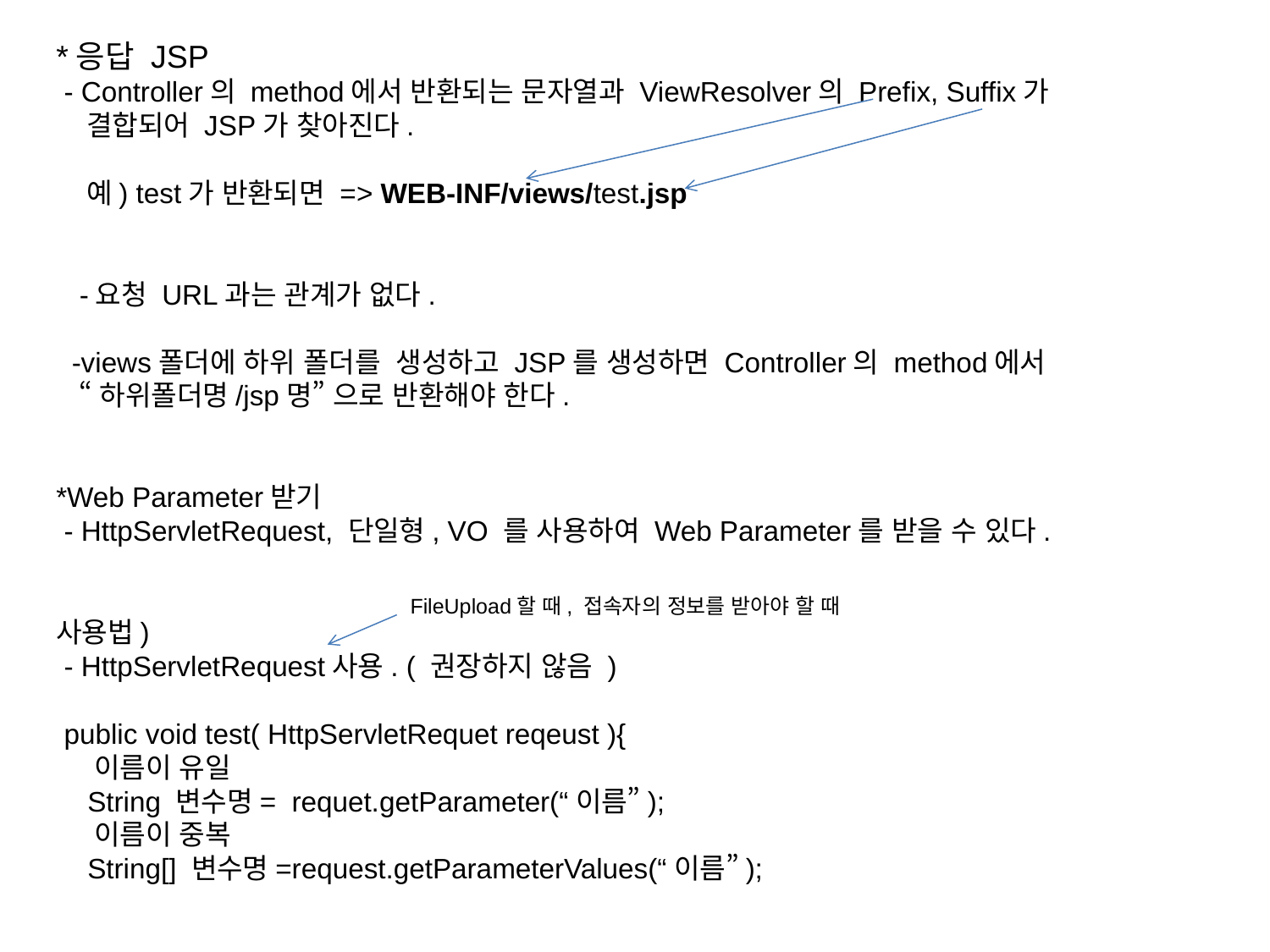

*응답 JSP
 - Controller의 method에서 반환되는 문자열과 ViewResolver의 Prefix, Suffix가
   결합되어 JSP가 찾아진다.

   예) test가 반환되면 => WEB-INF/views/test.jsp

   -요청 URL과는 관계가 없다.

  -views폴더에 하위 폴더를  생성하고 JSP를 생성하면 Controller의 method에서
   “하위폴더명/jsp명” 으로 반환해야 한다.

*Web Parameter받기
 - HttpServletRequest, 단일형, VO 를 사용하여 Web Parameter를 받을 수 있다.

사용법)
 - HttpServletRequest사용. ( 권장하지 않음 )

 public void test( HttpServletRequet reqeust ){
    이름이 유일
    String 변수명=  requet.getParameter(“이름”);
    이름이 중복
    String[] 변수명=request.getParameterValues(“이름”);
FileUpload할 때, 접속자의 정보를 받아야 할 때